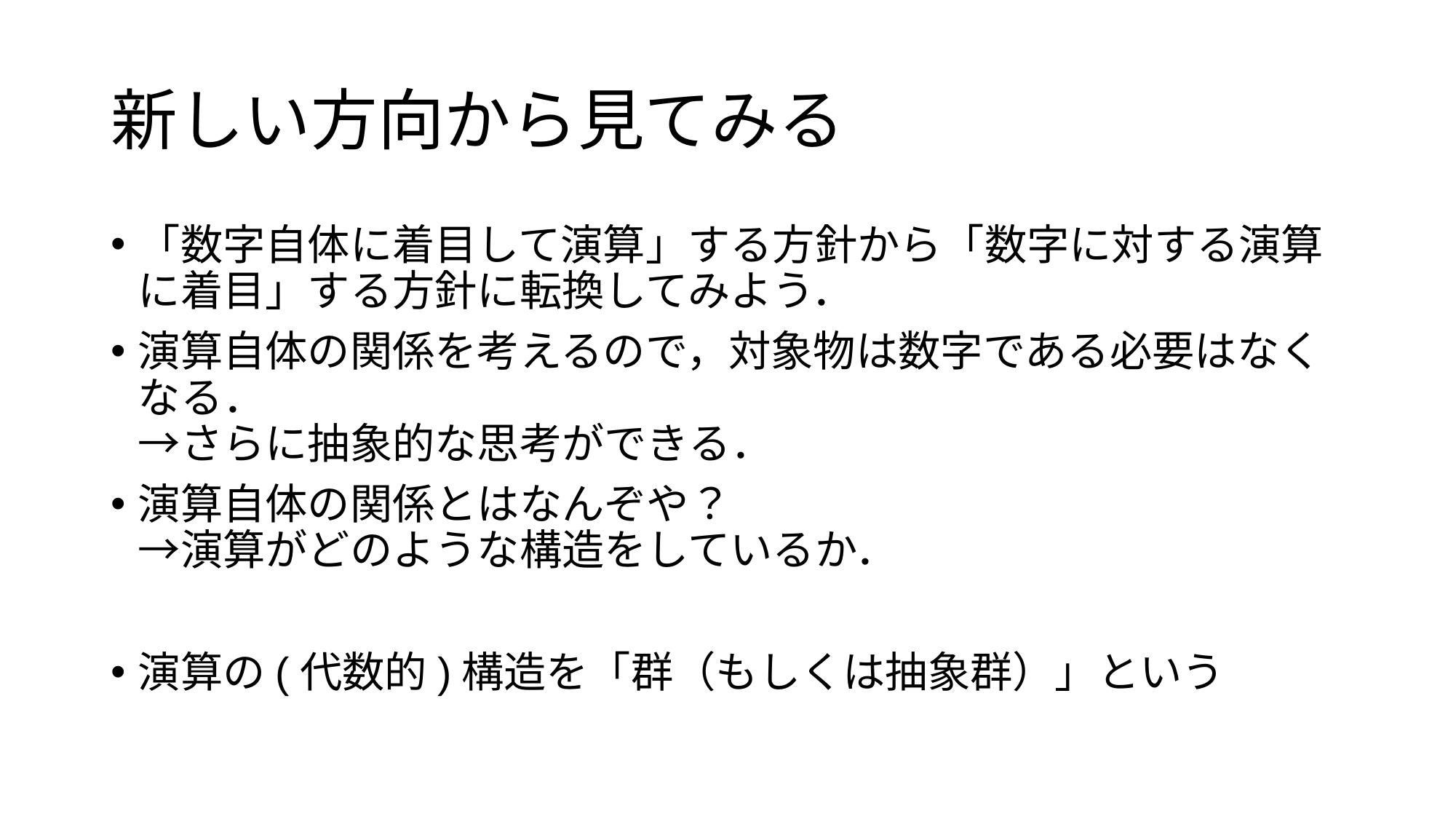

# 新しい方向から見てみる
「数字自体に着目して演算」する方針から「数字に対する演算に着目」する方針に転換してみよう．
演算自体の関係を考えるので，対象物は数字である必要はなくなる．
→さらに抽象的な思考ができる．
演算自体の関係とはなんぞや？
→演算がどのような構造をしているか．

演算の(代数的)構造を「群（もしくは抽象群）」という